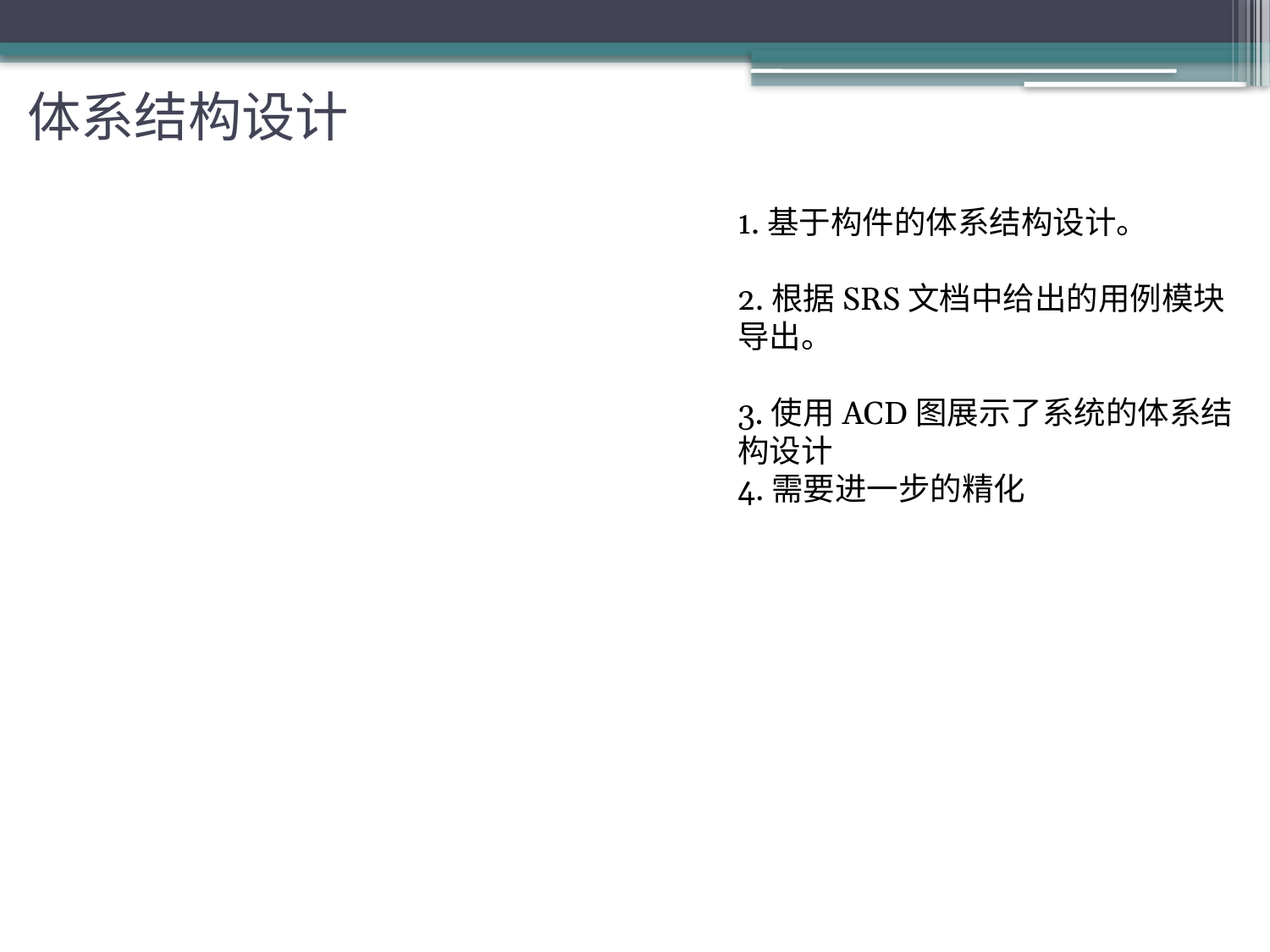

# 体系结构设计
1.基于构件的体系结构设计。

2.根据SRS文档中给出的用例模块导出。

3.使用ACD图展示了系统的体系结构设计
4.需要进一步的精化